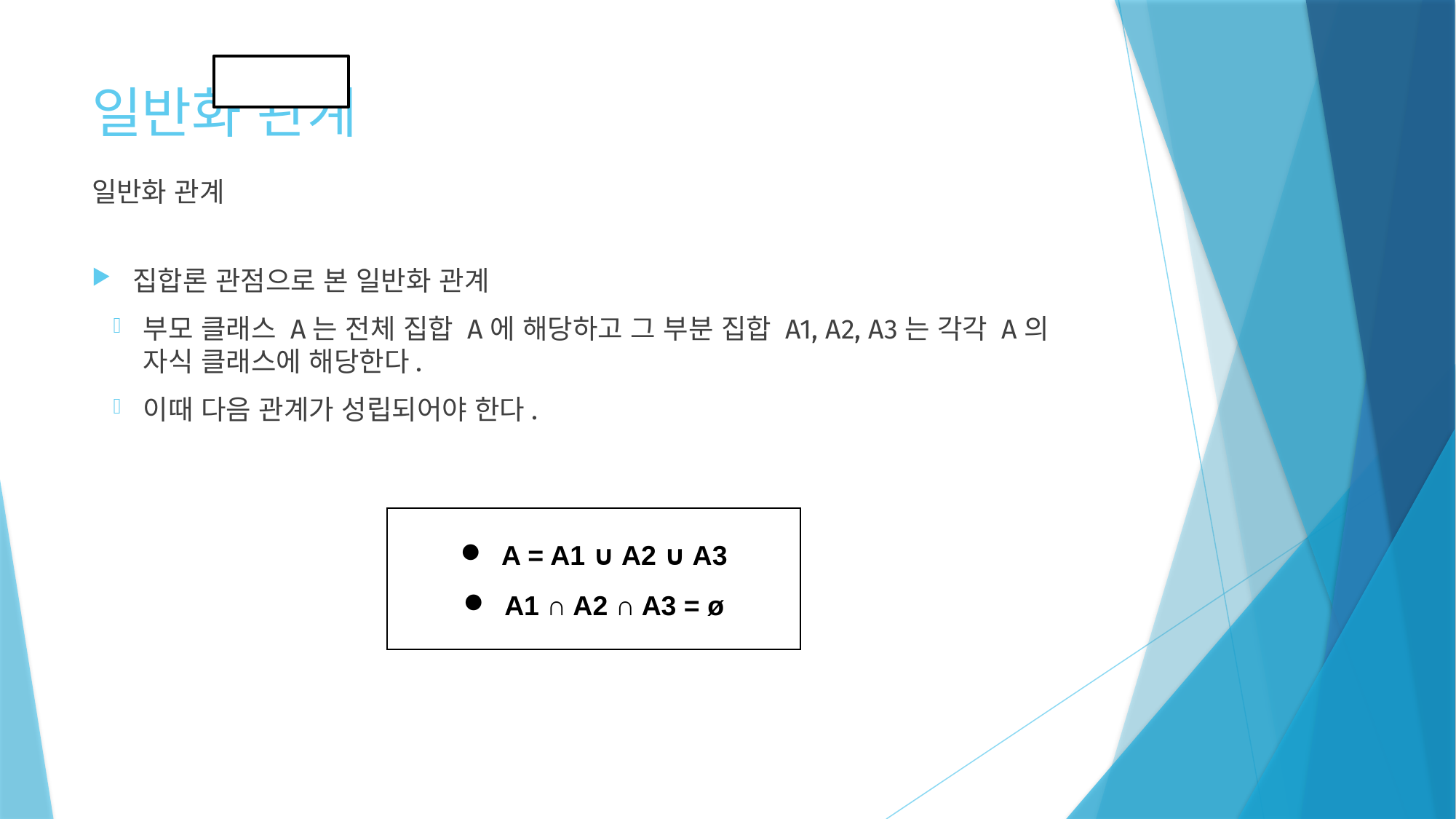

# 일반화 관계
일반화 관계
집합론 관점으로 본 일반화 관계
부모 클래스 A는 전체 집합 A에 해당하고 그 부분 집합 A1, A2, A3는 각각 A의 자식 클래스에 해당한다.
이때 다음 관계가 성립되어야 한다.

| A = A1 ∪ A2 ∪ A3 A1 ∩ A2 ∩ A3 = ø |
| --- |